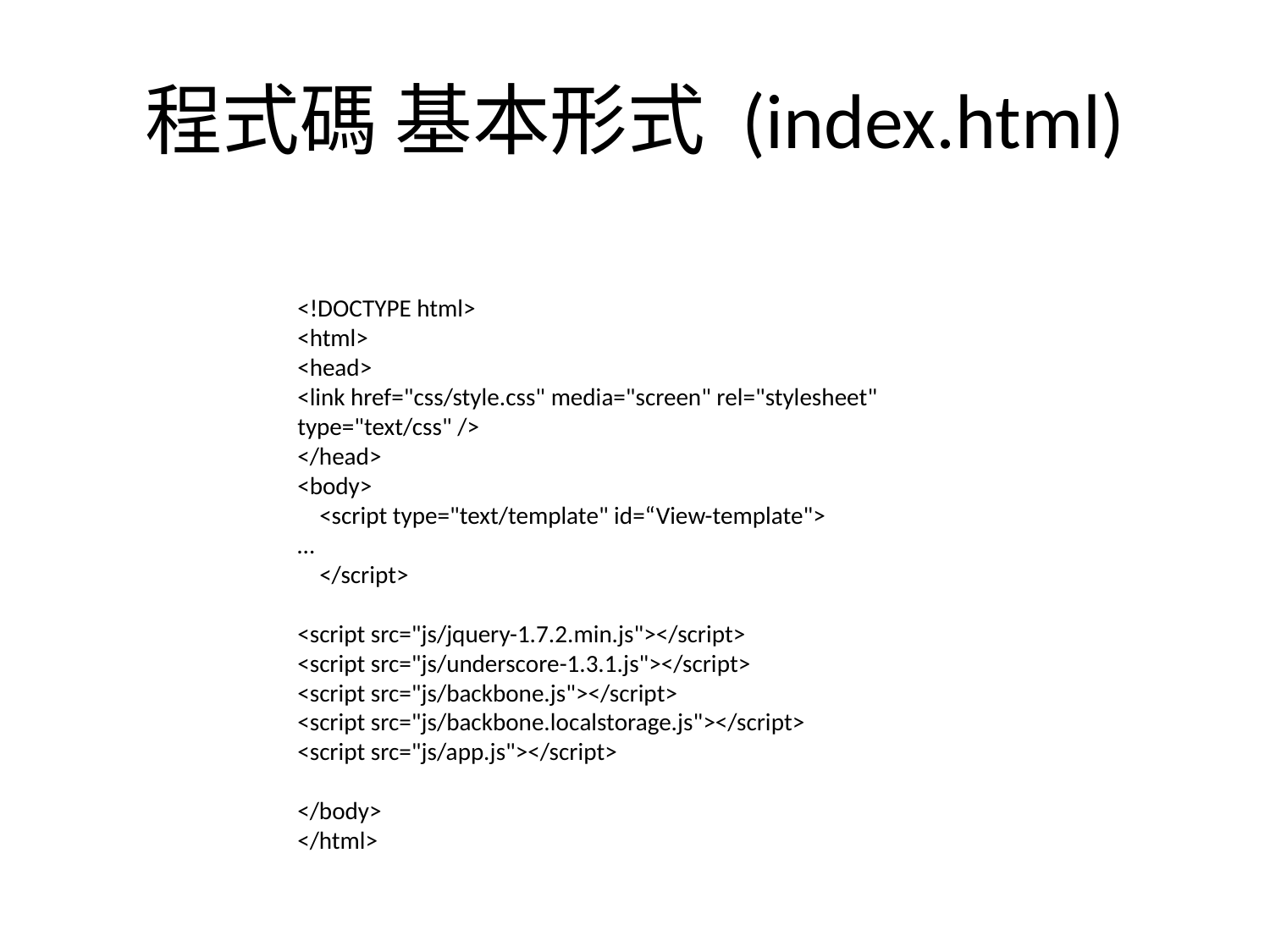

# 程式碼 基本形式 (index.html)
<!DOCTYPE html>
<html>
<head>
<link href="css/style.css" media="screen" rel="stylesheet" type="text/css" />
</head>
<body>
    <script type="text/template" id=“View-template">
…
    </script>

<script src="js/jquery-1.7.2.min.js"></script>
<script src="js/underscore-1.3.1.js"></script>
<script src="js/backbone.js"></script>
<script src="js/backbone.localstorage.js"></script>
<script src="js/app.js"></script>

</body>
</html>